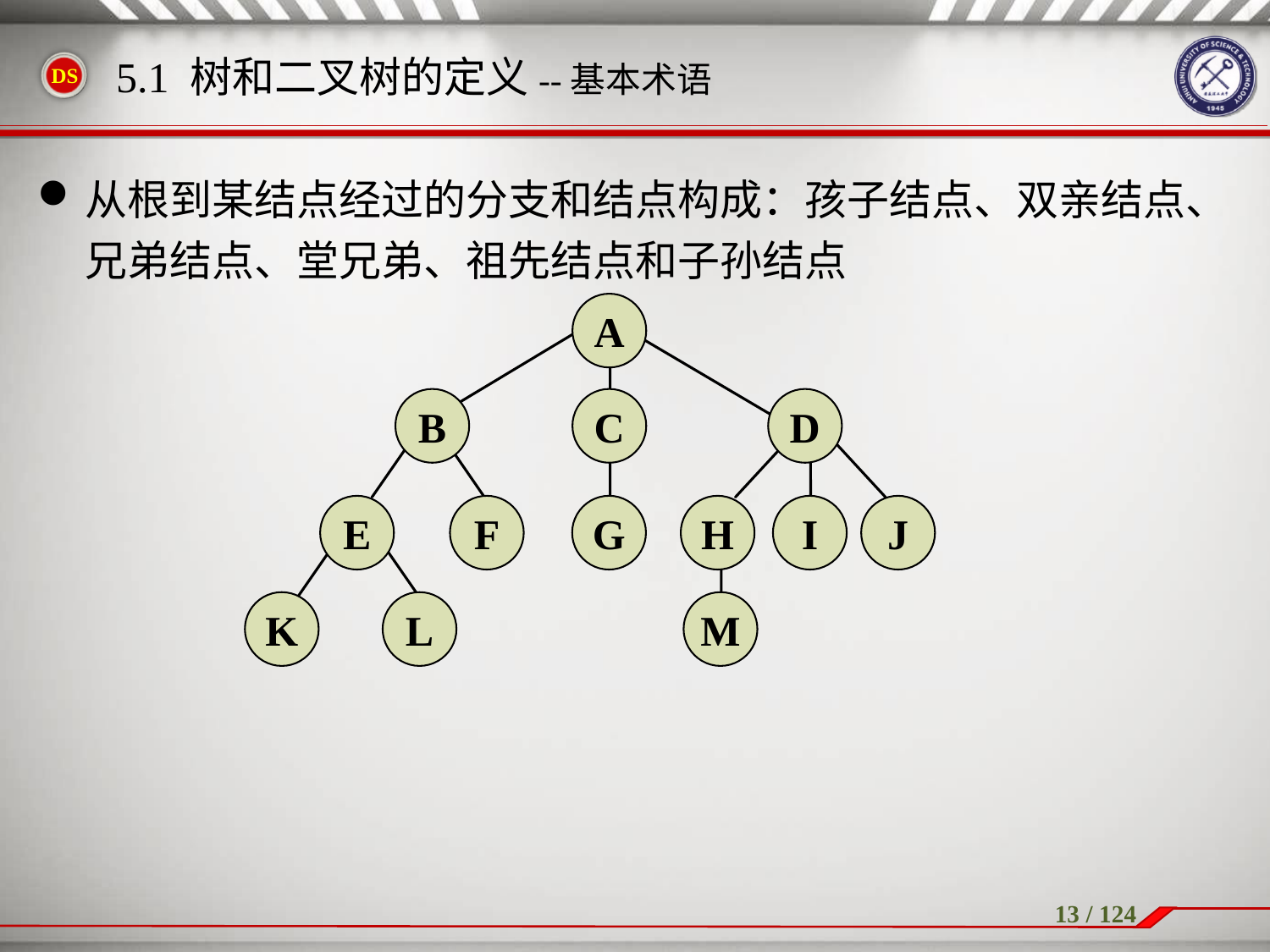

从根到某结点经过的分支和结点构成：孩子结点、双亲结点、兄弟结点、堂兄弟、祖先结点和子孙结点
5.1 树和二叉树的定义--基本术语
A

B
C
D

E
F
G
H
I
J

K
L
M